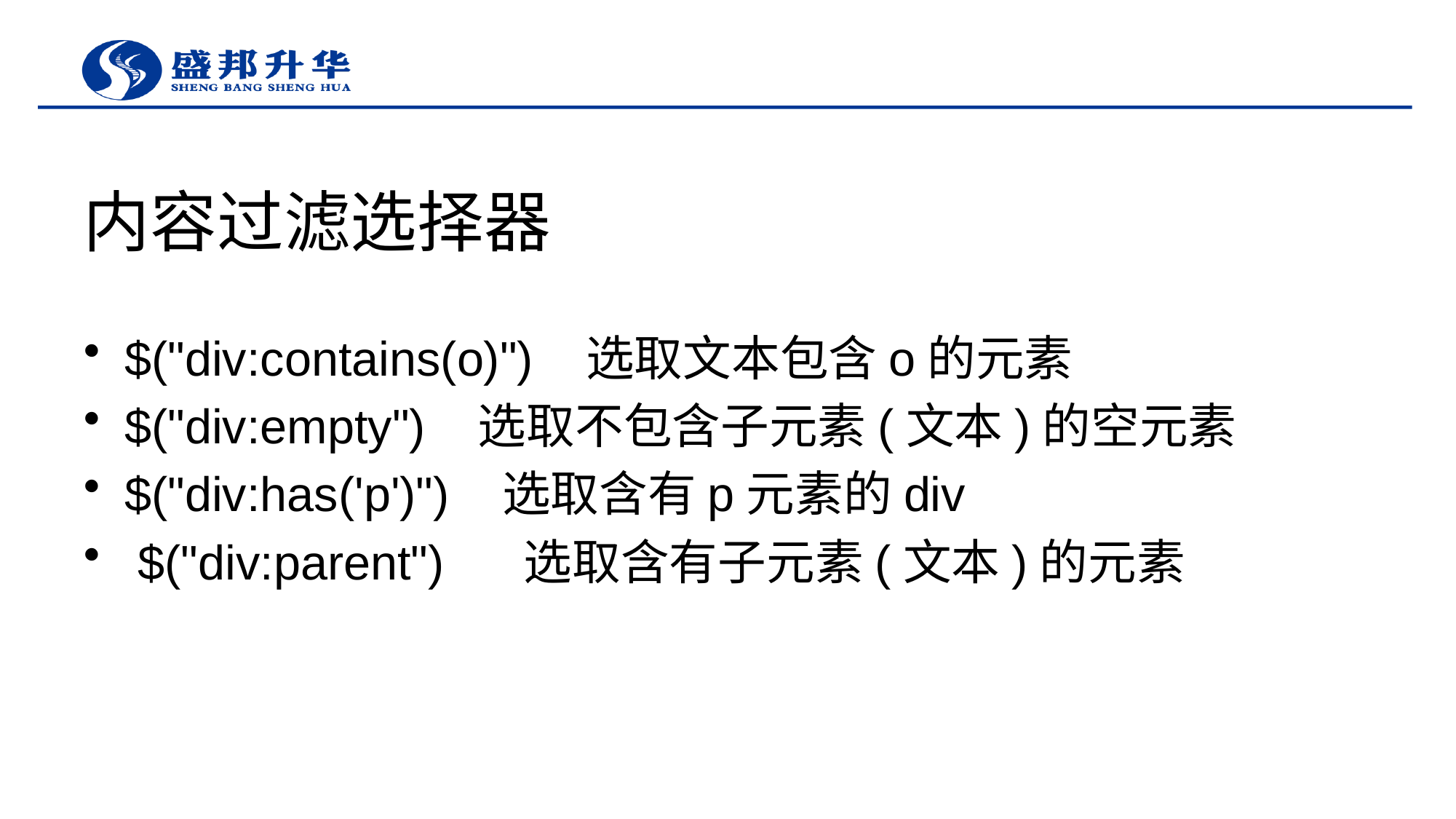

# 内容过滤选择器
$("div:contains(o)")   选取文本包含o的元素
$("div:empty")   选取不包含子元素(文本)的空元素
$("div:has('p')")   选取含有p元素的div
 $("div:parent")     选取含有子元素(文本)的元素